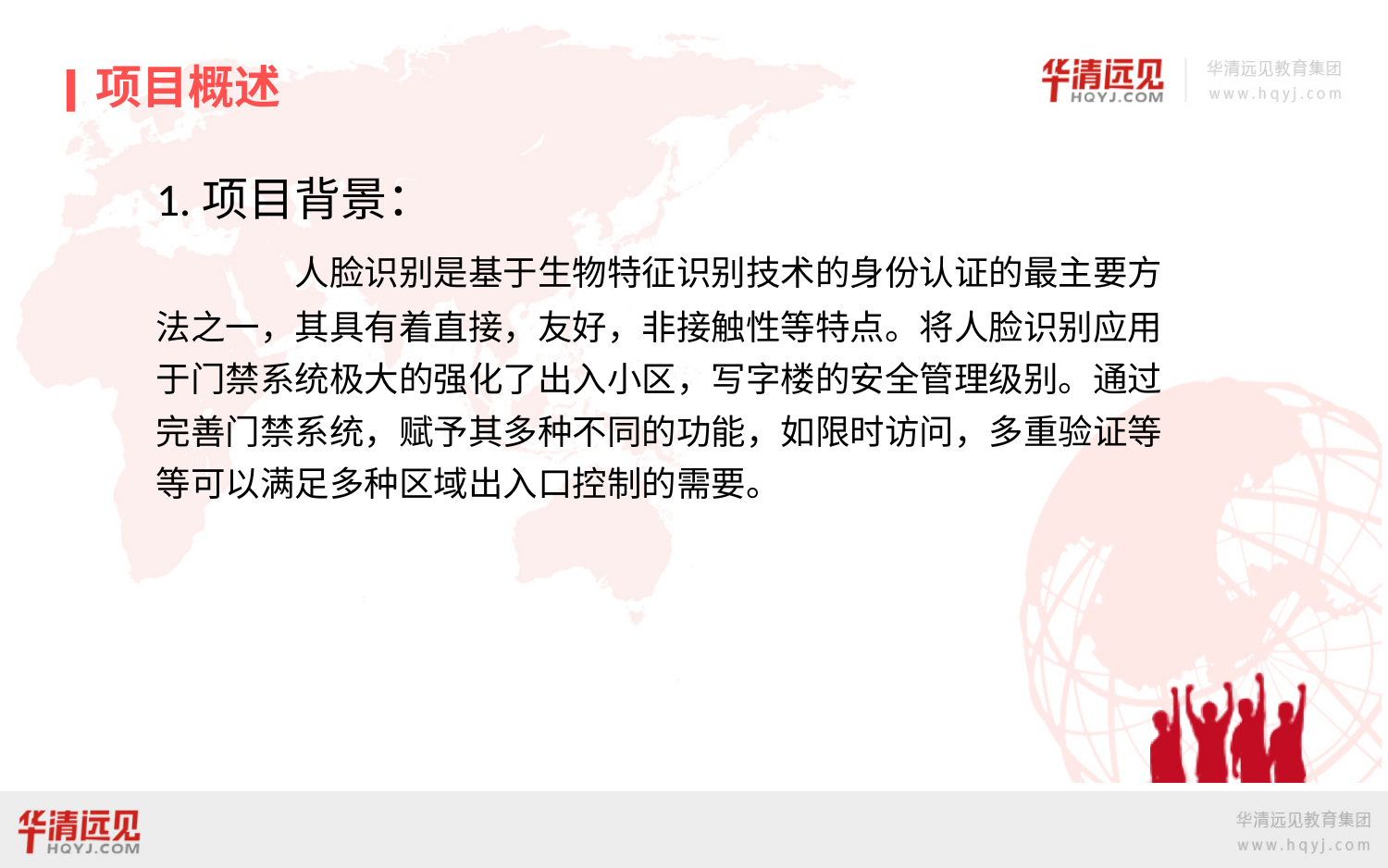

项目概述

1.项目背景：
	人脸识别是基于生物特征识别技术的身份认证的最主要方法之一，其具有着直接，友好，非接触性等特点。将人脸识别应用于门禁系统极大的强化了出入小区，写字楼的安全管理级别。通过完善门禁系统，赋予其多种不同的功能，如限时访问，多重验证等等可以满足多种区域出入口控制的需要。